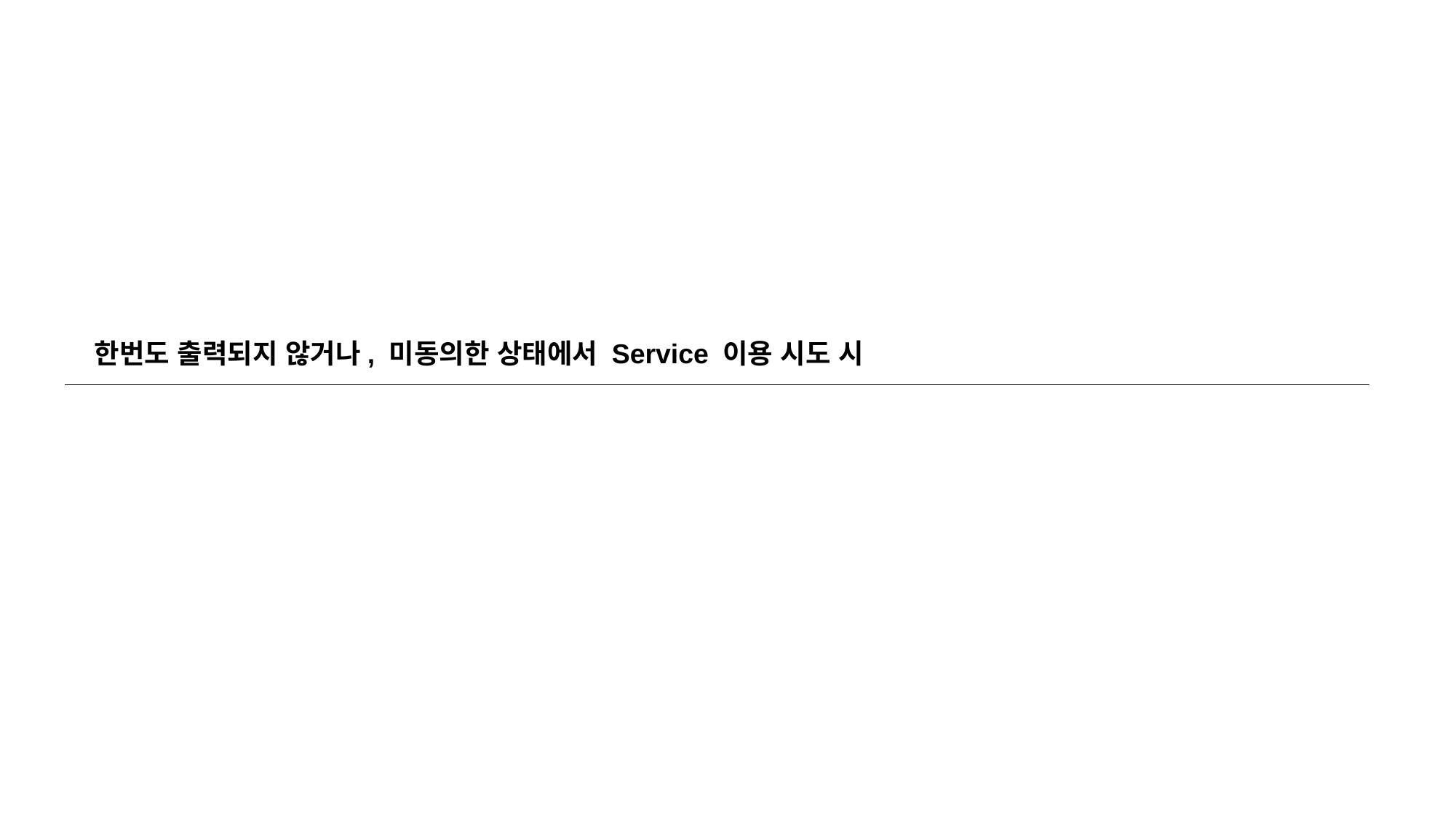

한번도 출력되지 않거나, 미동의한 상태에서 Service 이용 시도 시